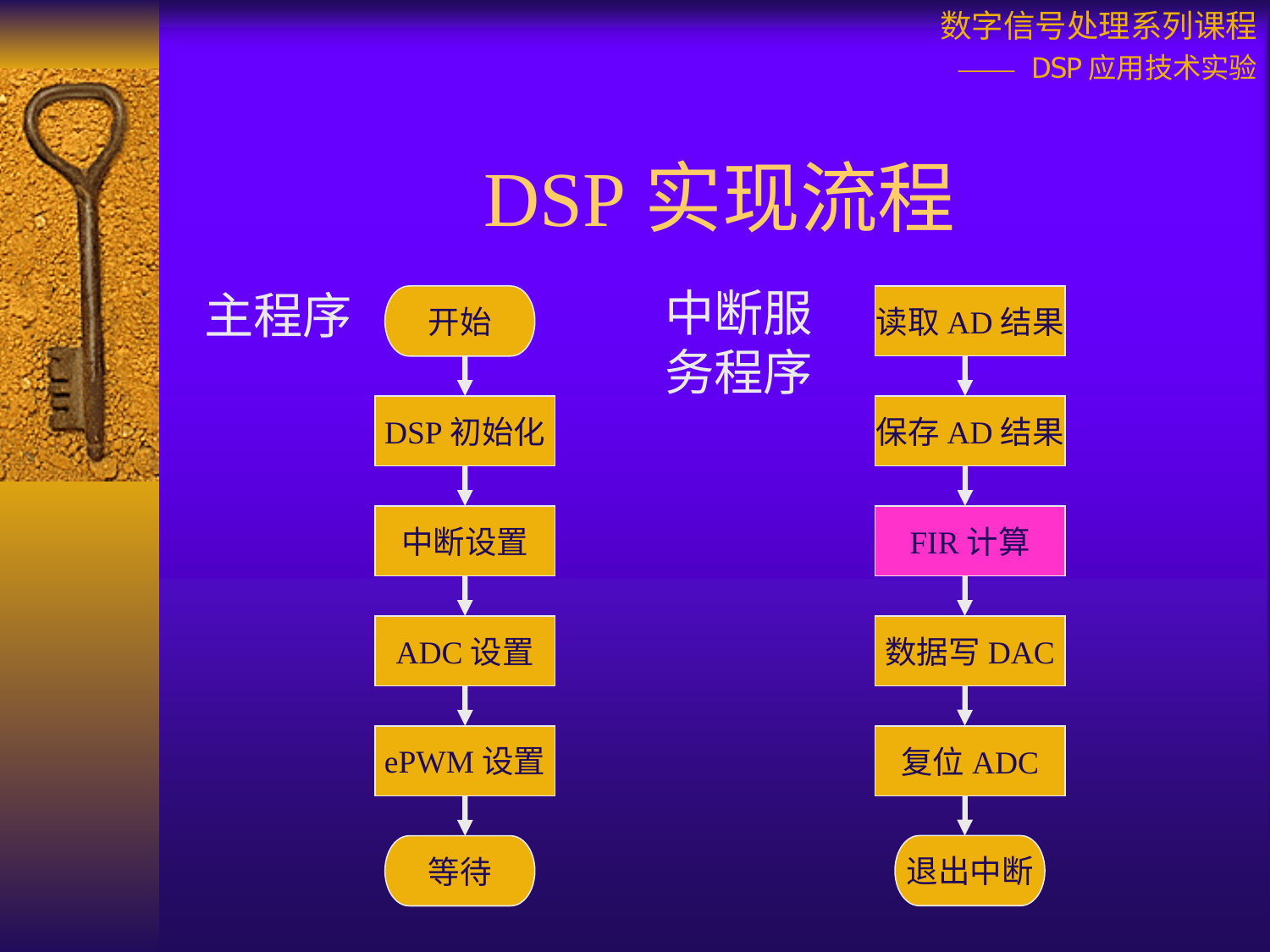

# DSP实现流程

中断服务程序
主程序
开始
读取AD结果

DSP初始化
保存AD结果

中断设置
FIR计算

ADC设置
数据写DAC

ePWM设置
复位ADC

退出中断
等待